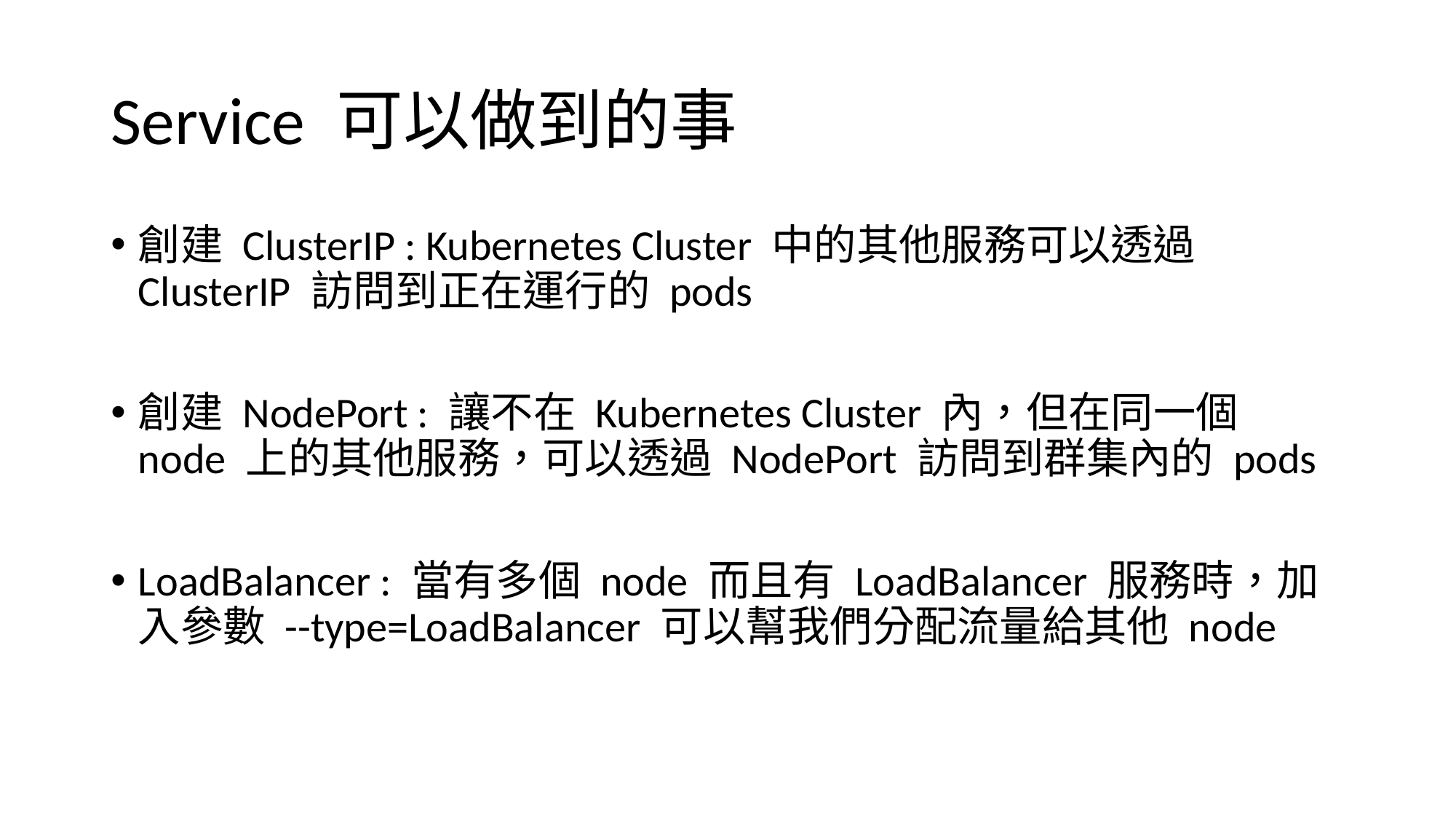

# Service 可以做到的事
創建 ClusterIP : Kubernetes Cluster 中的其他服務可以透過 ClusterIP 訪問到正在運行的 pods

創建 NodePort : 讓不在 Kubernetes Cluster 內，但在同一個 node 上的其他服務，可以透過 NodePort 訪問到群集內的 pods

LoadBalancer : 當有多個 node 而且有 LoadBalancer 服務時，加入參數 --type=LoadBalancer 可以幫我們分配流量給其他 node